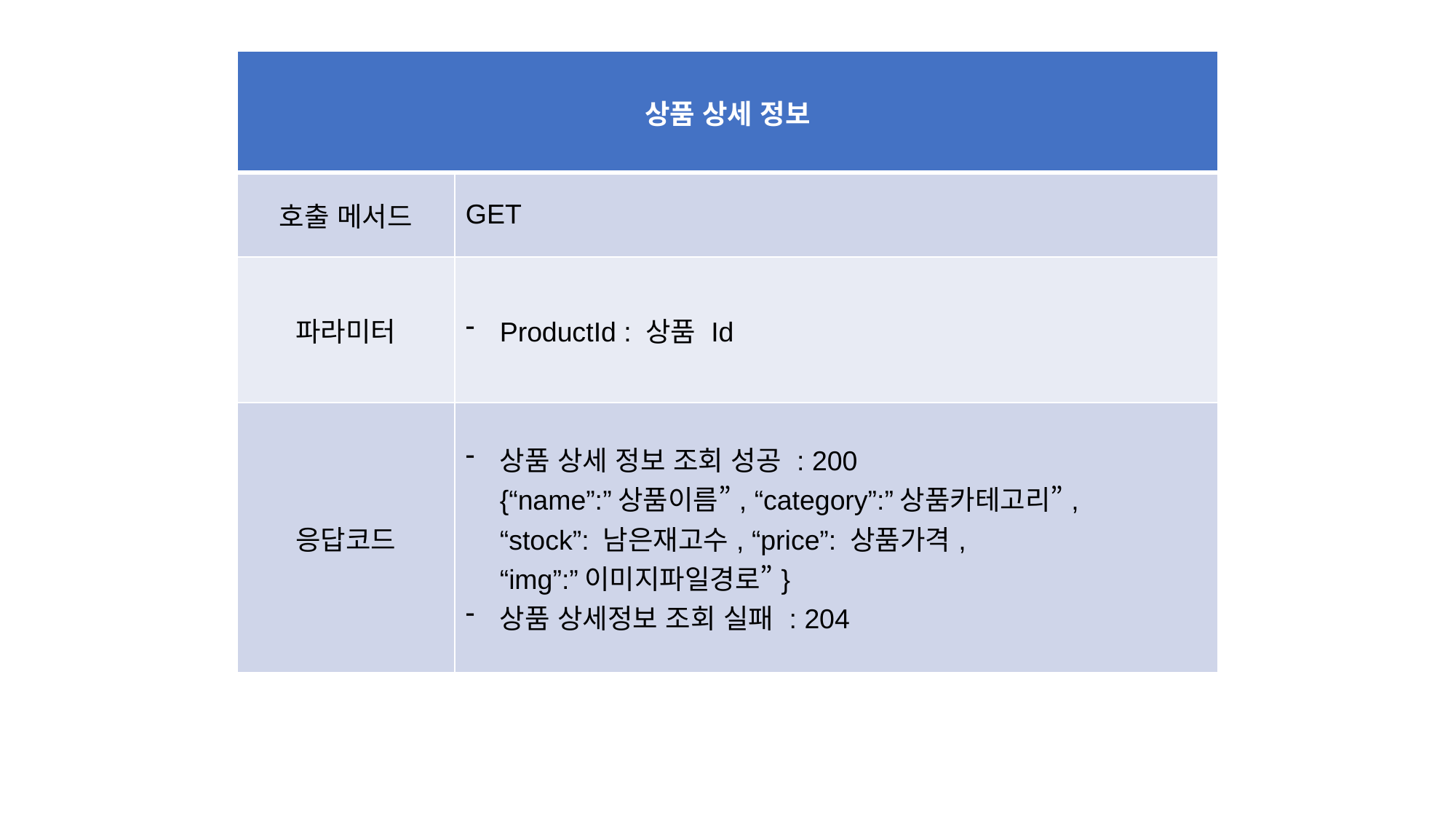

| 상품 상세 정보 |  |
| --- | --- |
| 호출 메서드 | GET |
| 파라미터 | ProductId : 상품 Id |
| 응답코드 | 상품 상세 정보 조회 성공 : 200 {“name”:”상품이름”, “category”:”상품카테고리”, “stock”: 남은재고수, “price”: 상품가격, “img”:”이미지파일경로”} 상품 상세정보 조회 실패 : 204 |